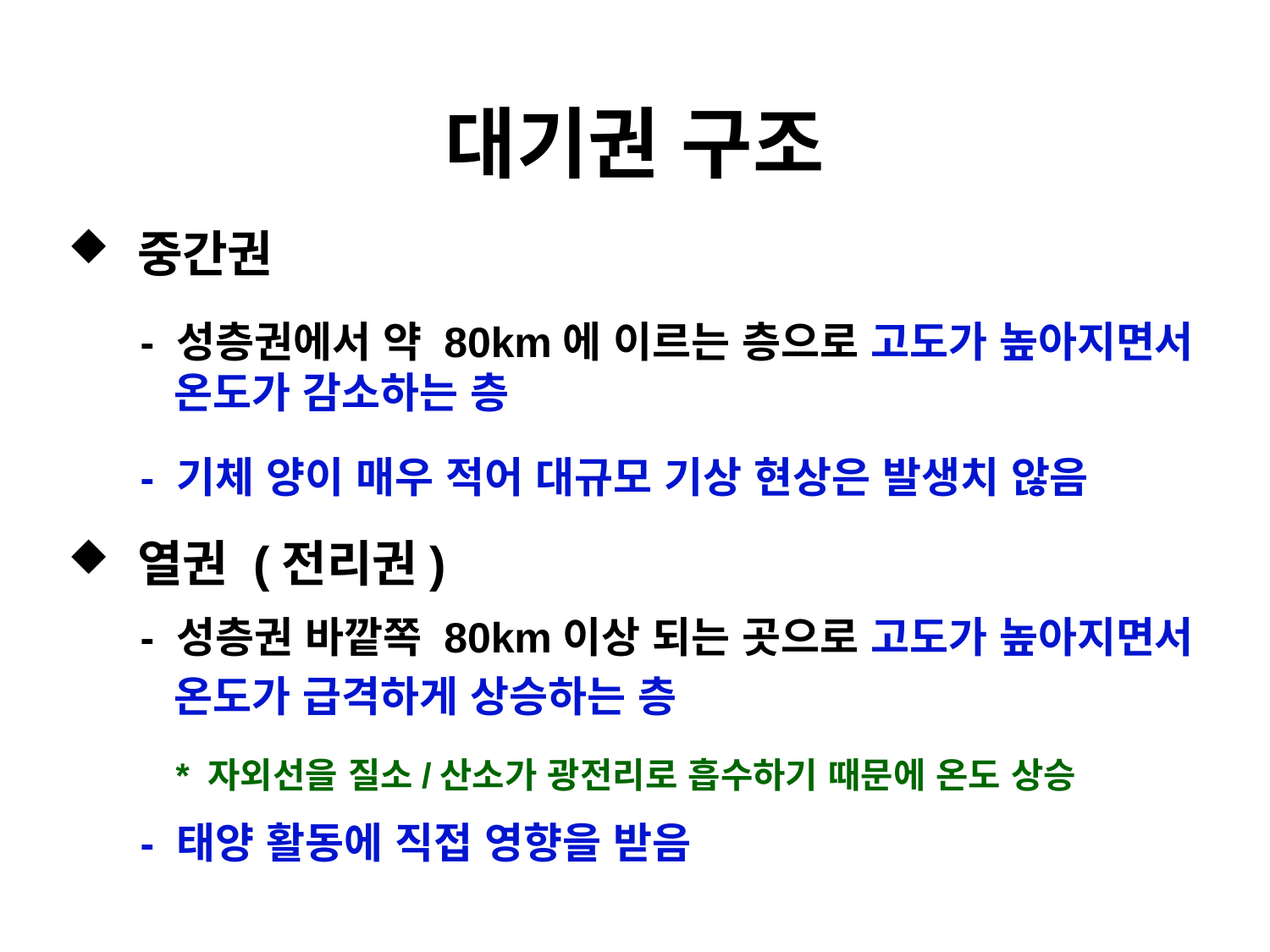

# 대기권 구조
 중간권
    - 성층권에서 약 80km에 이르는 층으로 고도가 높아지면서
      온도가 감소하는 층
    - 기체 양이 매우 적어 대규모 기상 현상은 발생치 않음
 열권 (전리권)
    - 성층권 바깥쪽 80km이상 되는 곳으로 고도가 높아지면서
      온도가 급격하게 상승하는 층
       * 자외선을 질소/산소가 광전리로 흡수하기 때문에 온도 상승
    - 태양 활동에 직접 영향을 받음